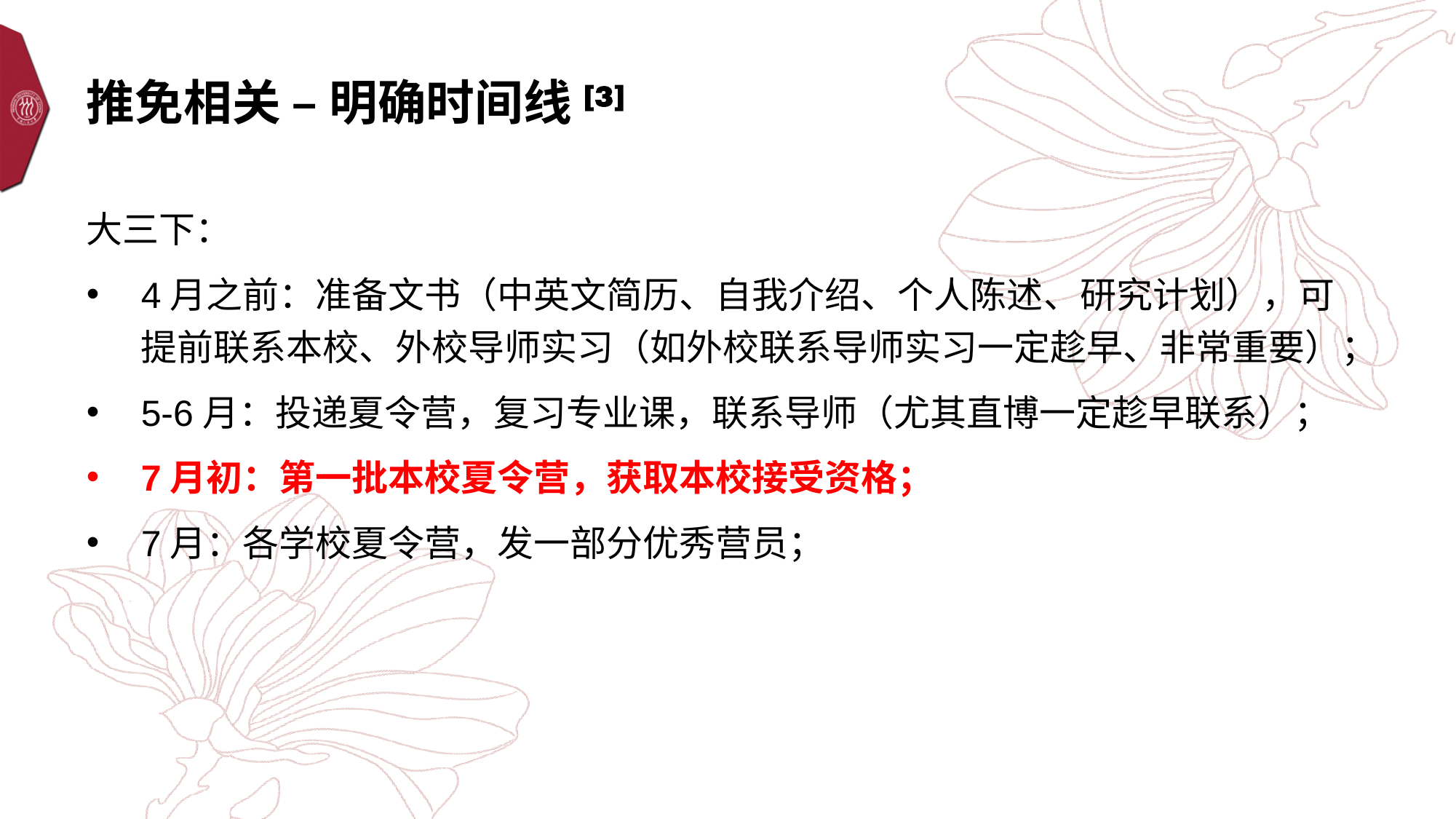

# 推免相关 – 明确时间线[3]
大三下：
4月之前：准备文书（中英文简历、自我介绍、个人陈述、研究计划），可提前联系本校、外校导师实习（如外校联系导师实习一定趁早、非常重要）；
5-6月：投递夏令营，复习专业课，联系导师（尤其直博一定趁早联系）；
7月初：第一批本校夏令营，获取本校接受资格；
7月：各学校夏令营，发一部分优秀营员；